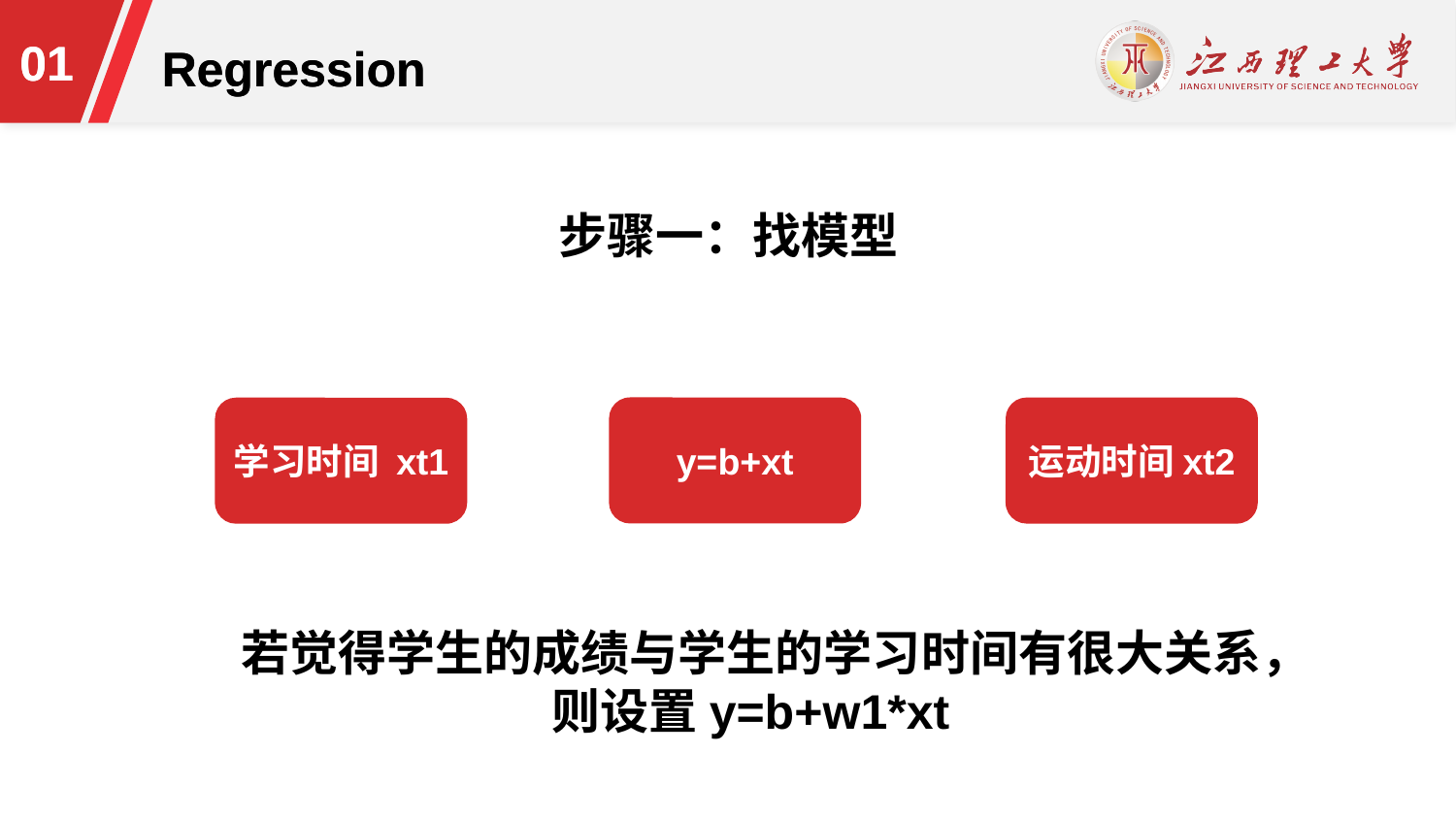

01
Regression
步骤一：找模型

y=b+xt

运动时间xt2

学习时间 xt1
若觉得学生的成绩与学生的学习时间有很大关系，则设置y=b+w1*xt